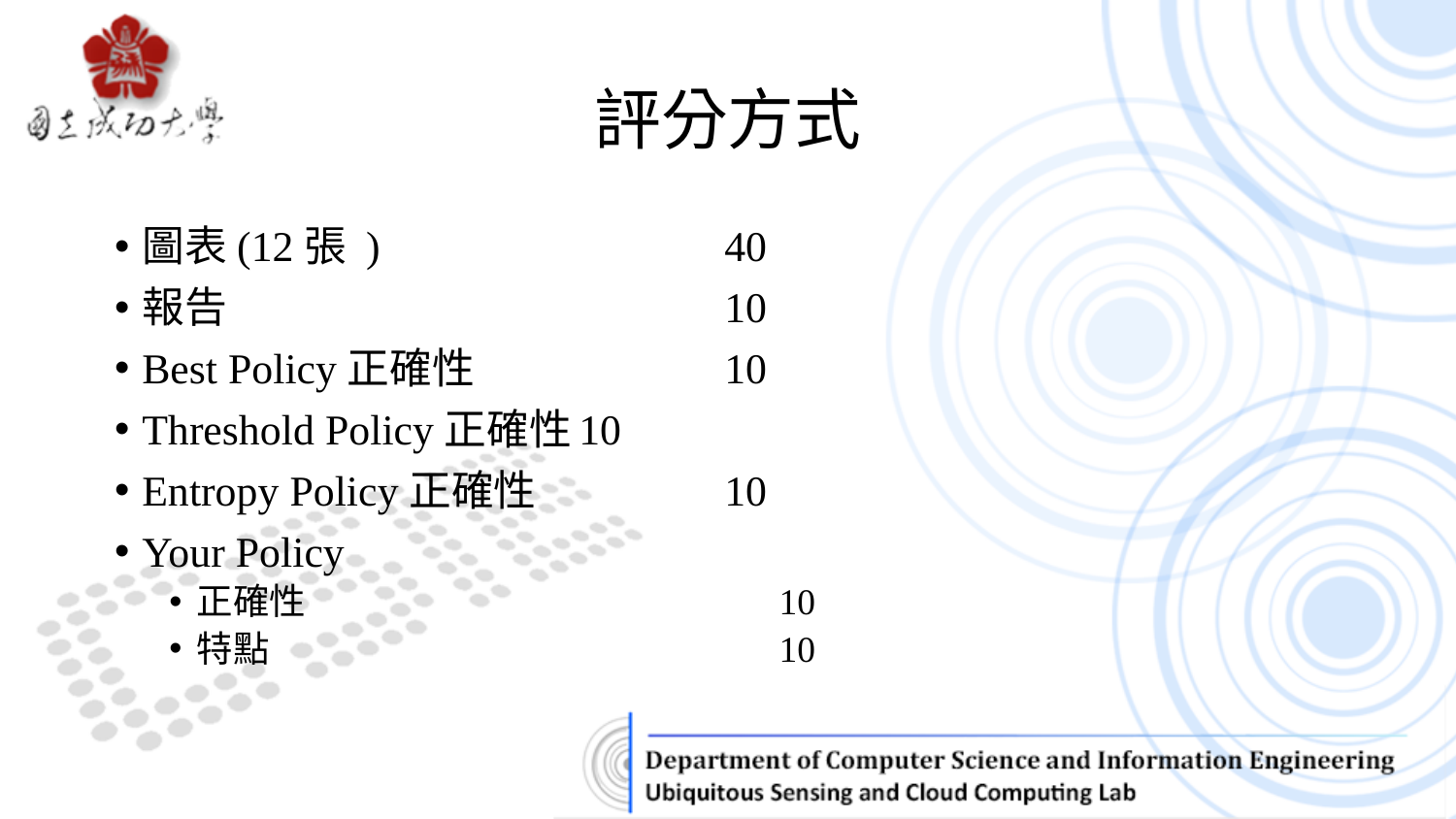

# 評分方式
圖表(12張 )			40
報告				10
Best Policy正確性		10
Threshold Policy正確性	10
Entropy Policy正確性		10
Your Policy
正確性				10
特點				10